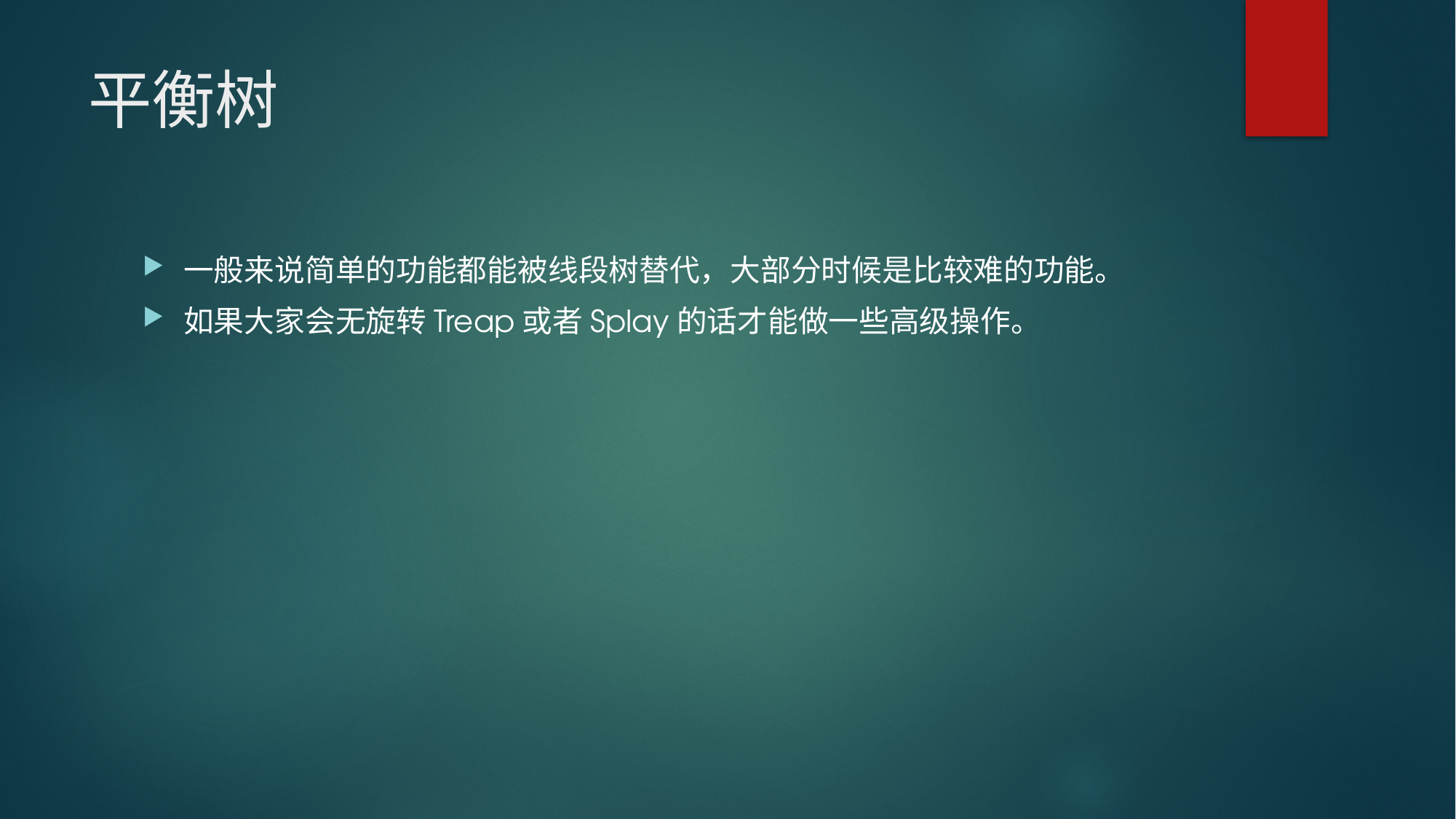

# 平衡树
一般来说简单的功能都能被线段树替代，大部分时候是比较难的功能。
如果大家会无旋转Treap或者Splay的话才能做一些高级操作。